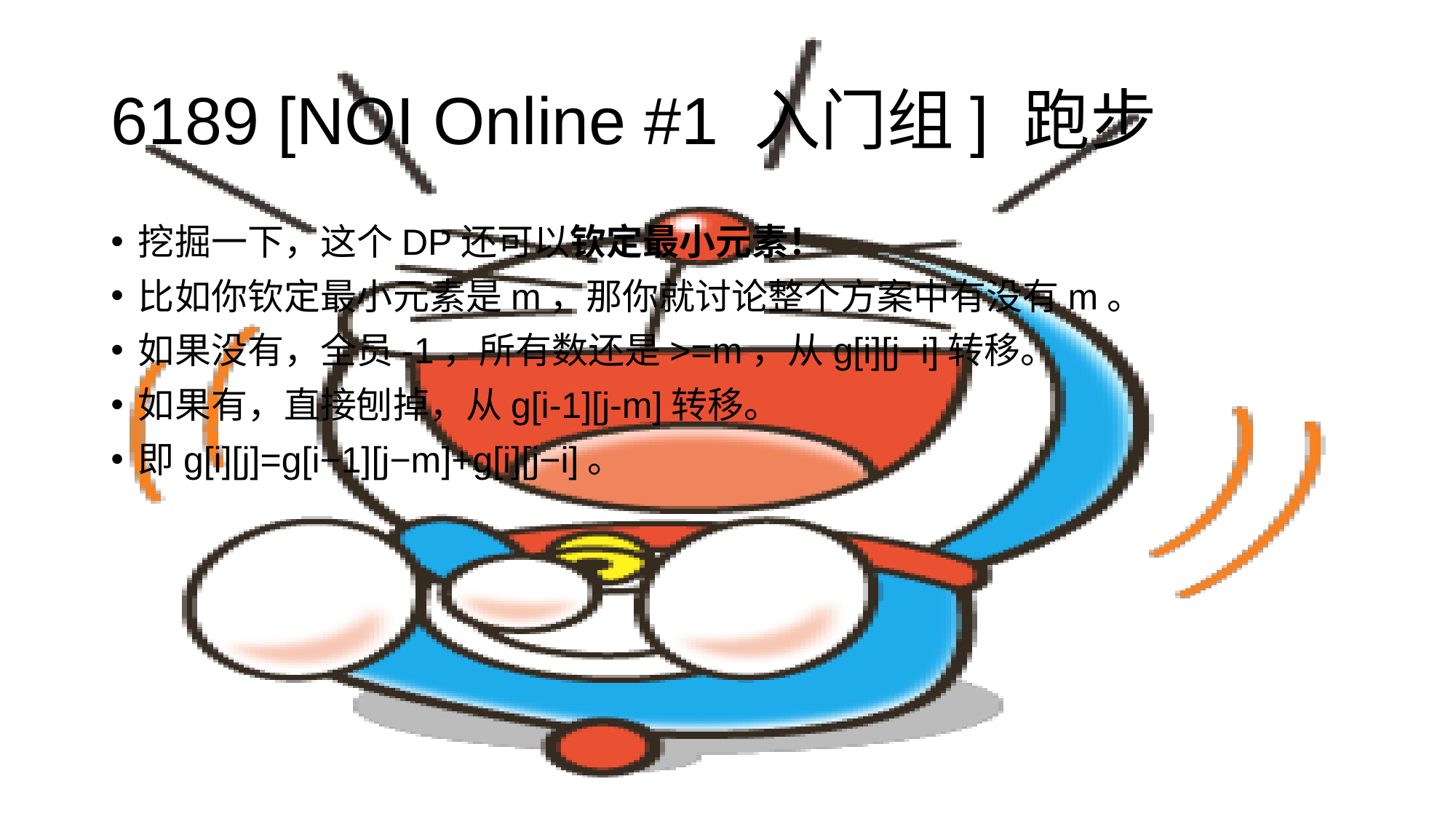

# 6189 [NOI Online #1 入门组] 跑步
挖掘一下，这个DP还可以钦定最小元素！
比如你钦定最小元素是m，那你就讨论整个方案中有没有m。
如果没有，全员-1，所有数还是>=m，从g[i][j−i]转移。
如果有，直接刨掉，从g[i-1][j-m]转移。
即g[i][j]=g[i−1][j−m]+g[i][j−i]。